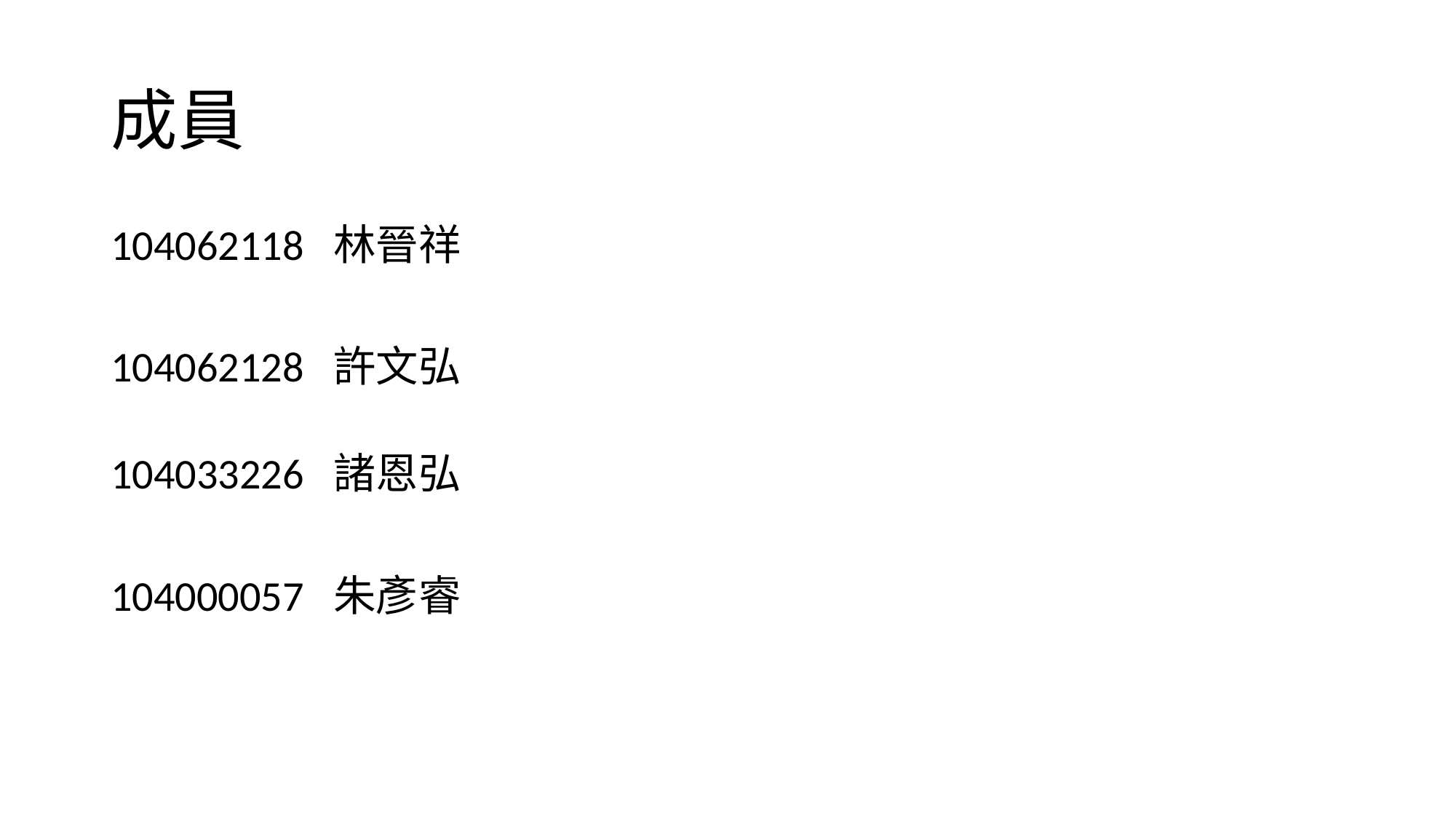

# 成員
104062118  林晉祥

104062128  許文弘
104033226  諸恩弘

104000057  朱彥睿